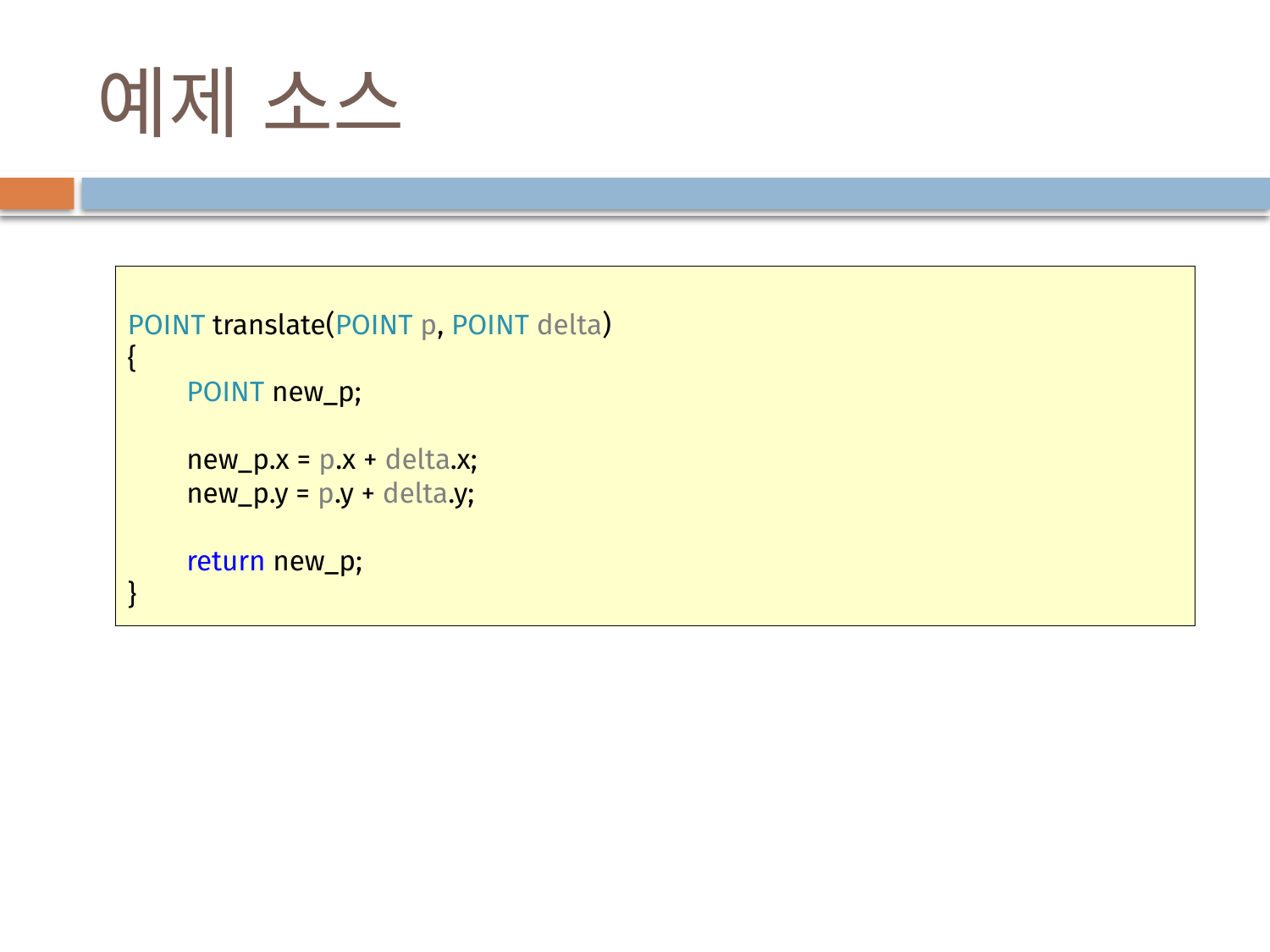

# 예제 소스

POINT translate(POINT p, POINT delta)
{
        POINT new_p;

        new_p.x = p.x + delta.x;
        new_p.y = p.y + delta.y;

        return new_p;
}